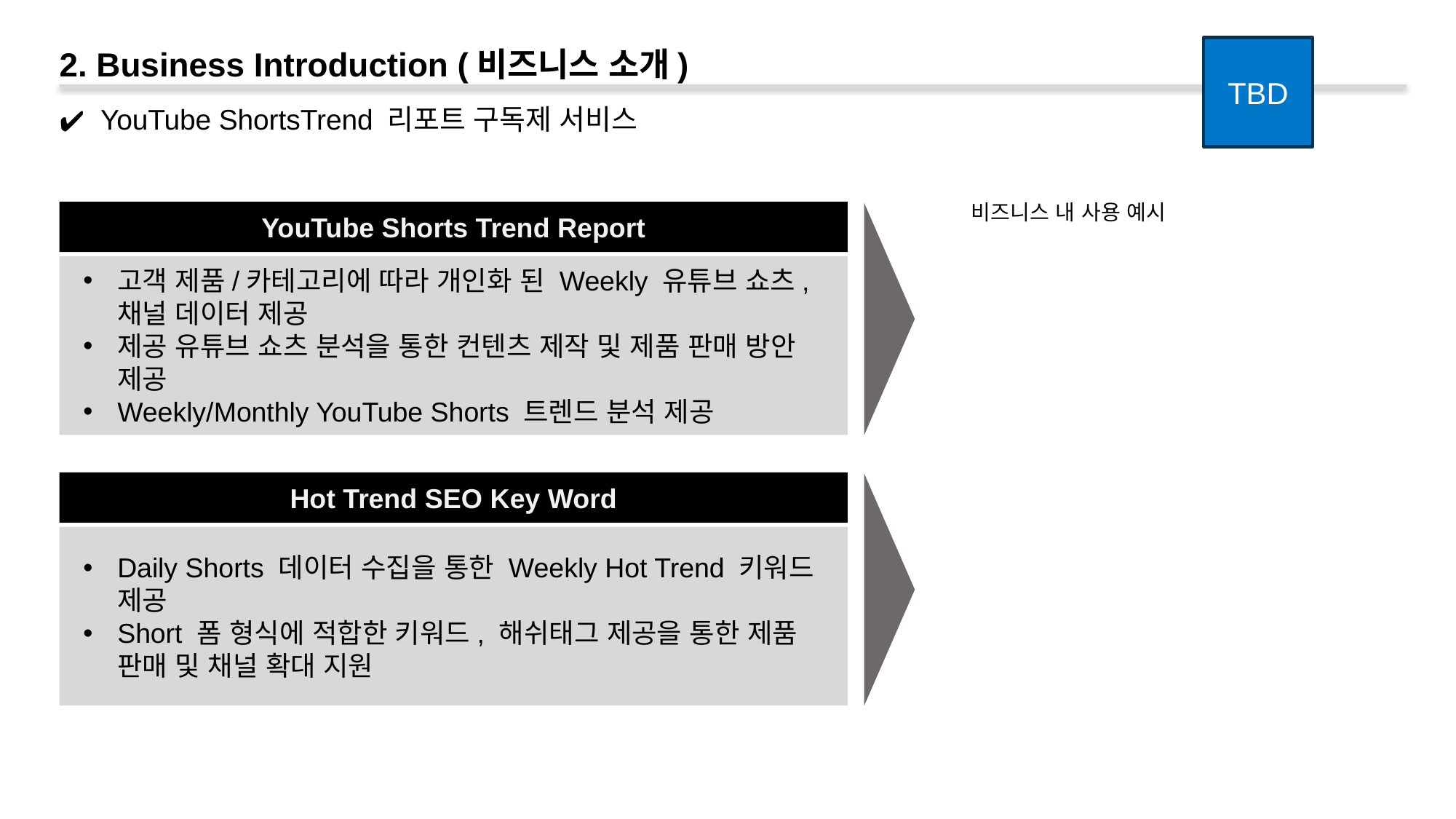

2. Business Introduction (비즈니스 소개)
TBD
YouTube ShortsTrend 리포트 구독제 서비스
비즈니스 내 사용 예시
YouTube Shorts Trend Report
고객 제품/카테고리에 따라 개인화 된 Weekly 유튜브 쇼츠,채널 데이터 제공
제공 유튜브 쇼츠 분석을 통한 컨텐츠 제작 및 제품 판매 방안 제공
Weekly/Monthly YouTube Shorts 트렌드 분석 제공

Hot Trend SEO Key Word
Daily Shorts 데이터 수집을 통한 Weekly Hot Trend 키워드 제공
Short 폼 형식에 적합한 키워드, 해쉬태그 제공을 통한 제품 판매 및 채널 확대 지원